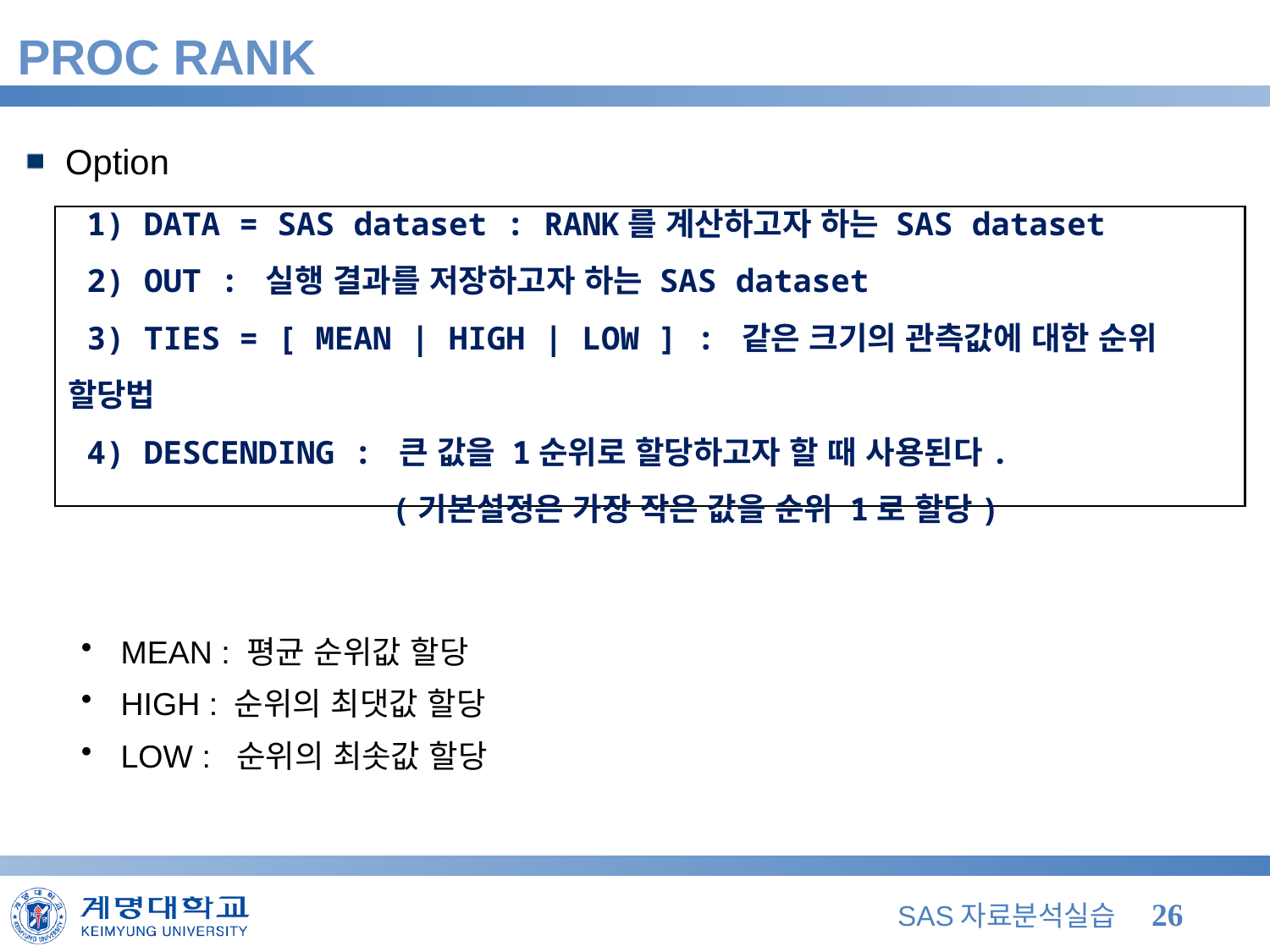

# PROC RANK
Option

MEAN : 평균 순위값 할당
HIGH : 순위의 최댓값 할당
LOW :  순위의 최솟값 할당
 1) DATA = SAS dataset : RANK를 계산하고자 하는 SAS dataset
 2) OUT : 실행 결과를 저장하고자 하는 SAS dataset
 3) TIES = [ MEAN | HIGH | LOW ] : 같은 크기의 관측값에 대한 순위 할당법
 4) DESCENDING : 큰 값을 1순위로 할당하고자 할 때 사용된다.
                 (기본설정은 가장 작은 값을 순위 1로 할당)